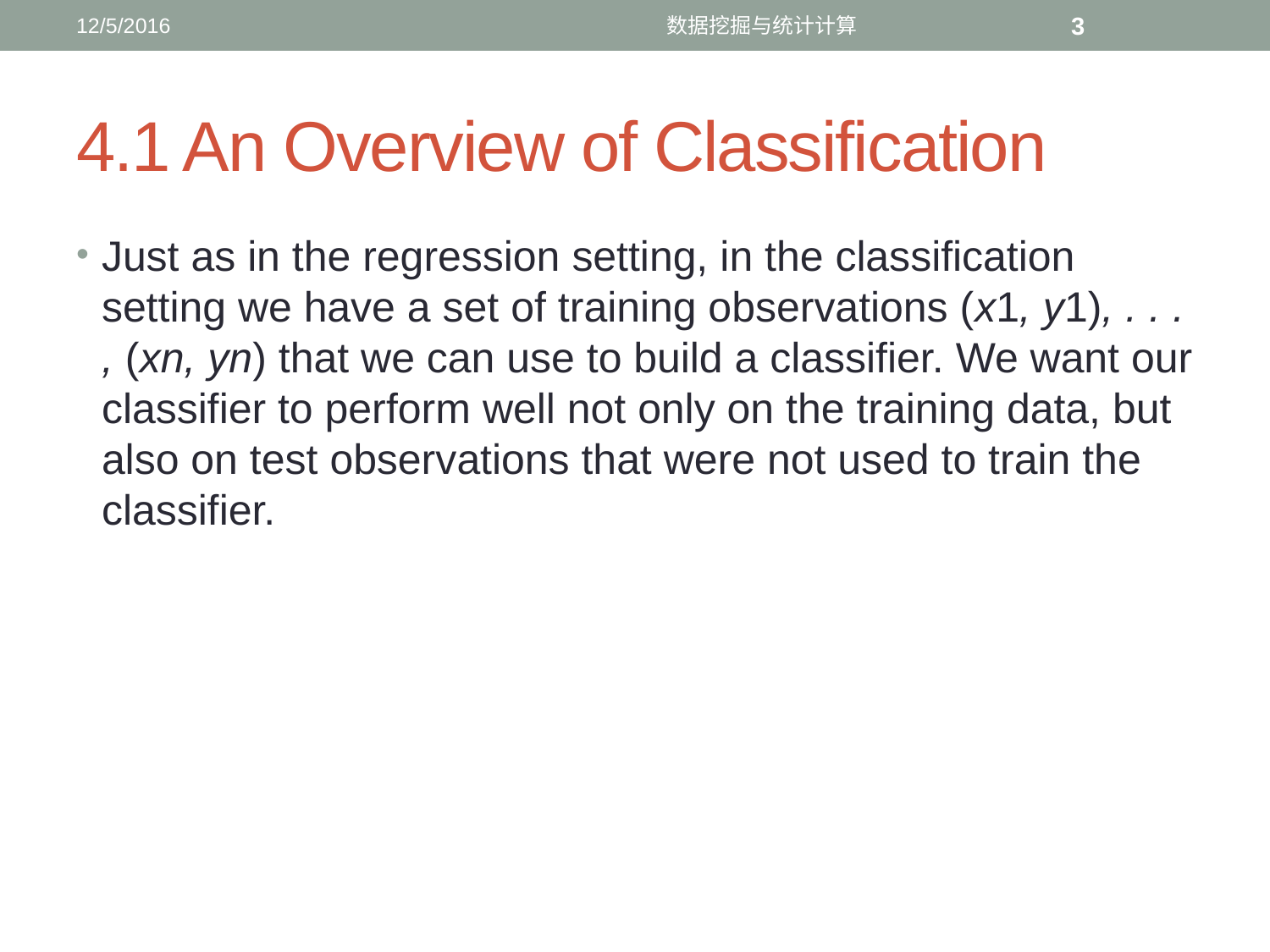

12/5/2016
数据挖掘与统计计算
3
# 4.1 An Overview of Classification
Just as in the regression setting, in the classification setting we have a set of training observations (x1, y1), . . . , (xn, yn) that we can use to build a classifier. We want our classifier to perform well not only on the training data, but also on test observations that were not used to train the classifier.